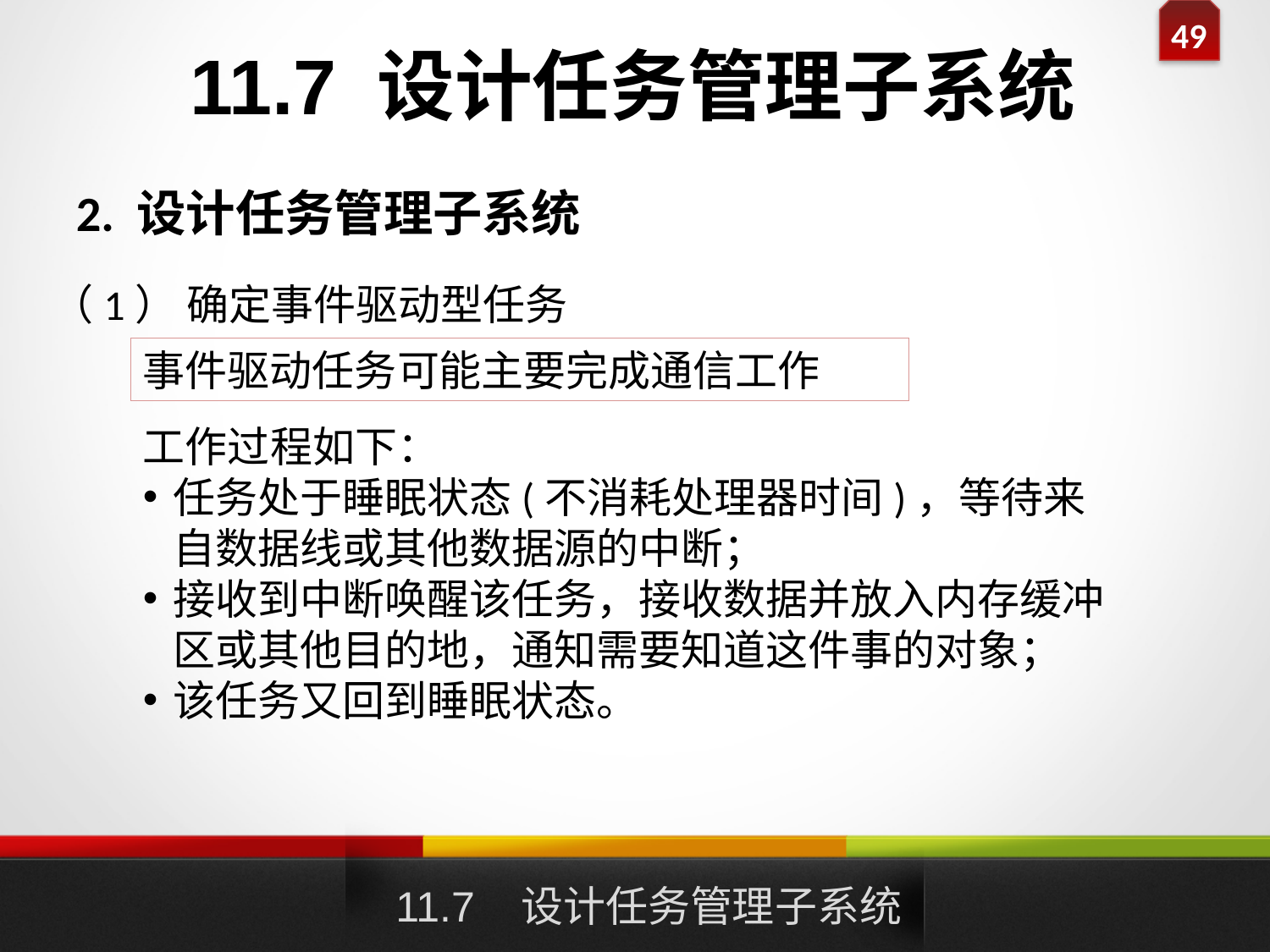

# 11.7 设计任务管理子系统
2. 设计任务管理子系统
（1） 确定事件驱动型任务
事件驱动任务可能主要完成通信工作
工作过程如下：
任务处于睡眠状态(不消耗处理器时间)，等待来自数据线或其他数据源的中断；
接收到中断唤醒该任务，接收数据并放入内存缓冲区或其他目的地，通知需要知道这件事的对象；
该任务又回到睡眠状态。
11.7   设计任务管理子系统